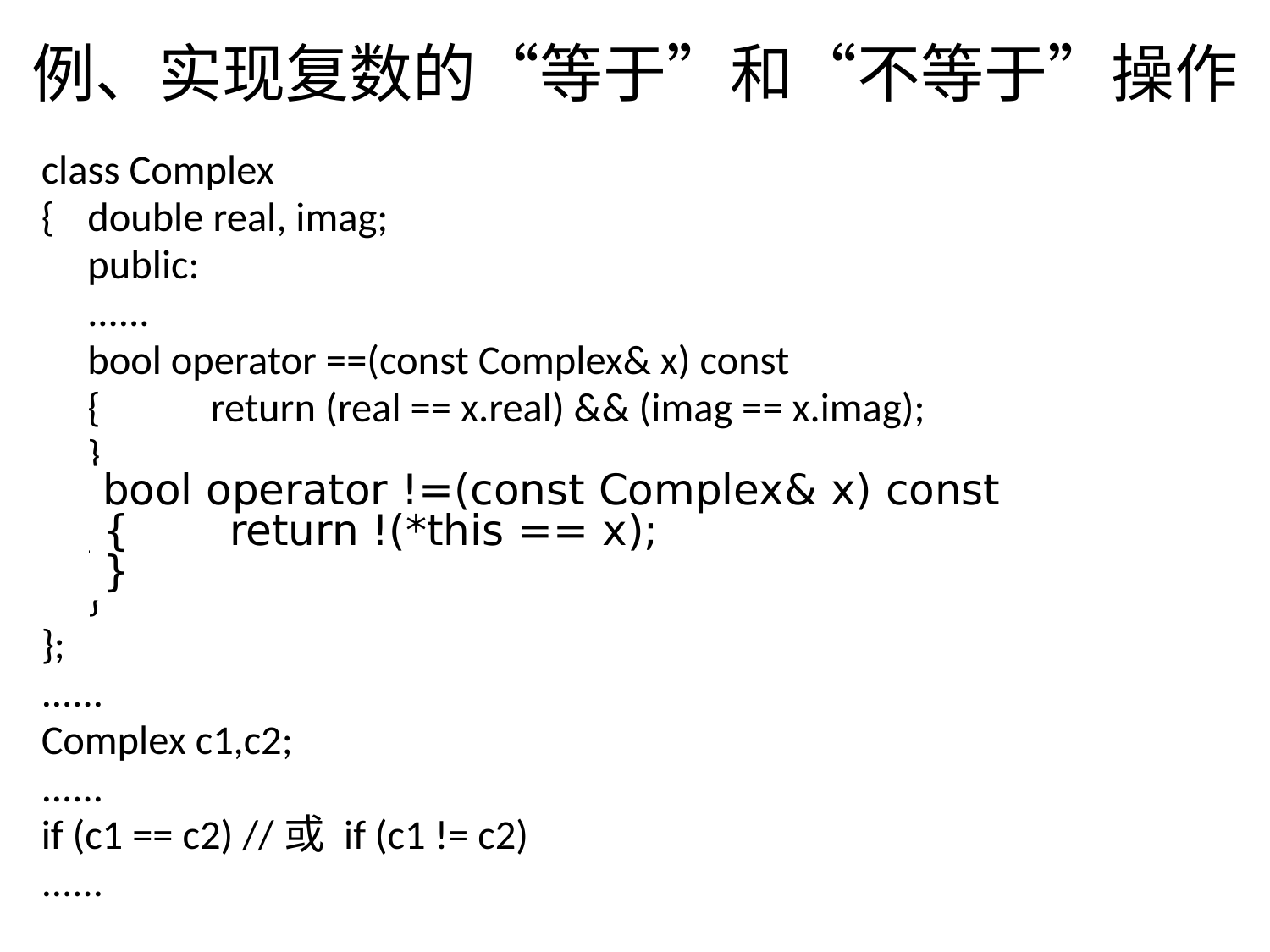

# 例、实现复数的“等于”和“不等于”操作
class Complex
{		double real, imag;
	public:
		......
		bool operator ==(const Complex& x) const
		{	return (real == x.real) && (imag == x.imag);
		}
		bool operator !=(const Complex& x) const
		{	return (real != x.real) || (imag != x.imag);
		}
};
......
Complex c1,c2;
......
if (c1 == c2) //或 if (c1 != c2)
......
bool operator !=(const Complex& x) const
{	return !(*this == x);
}